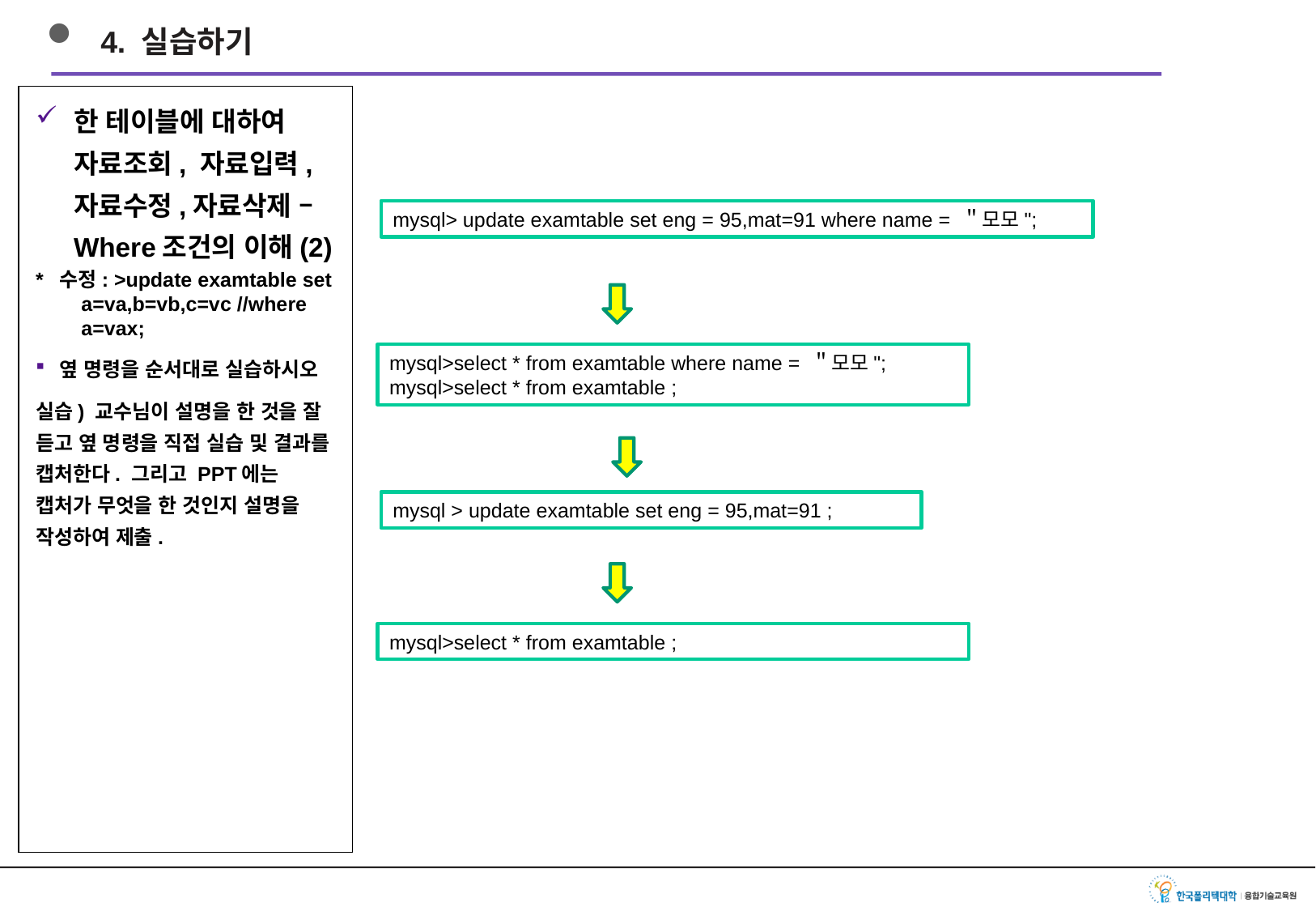

4. 실습하기
한 테이블에 대하여 자료조회, 자료입력, 자료수정,자료삭제 – Where조건의 이해(2)
*  수정: >update examtable set a=va,b=vb,c=vc //where a=vax;
옆 명령을 순서대로 실습하시오
실습) 교수님이 설명을 한 것을 잘 듣고 옆 명령을 직접 실습 및 결과를 캡처한다. 그리고 PPT에는 캡처가 무엇을 한 것인지 설명을 작성하여 제출.
mysql> update examtable set eng = 95,mat=91 where name = ＂모모";

mysql>select * from examtable where name = ＂모모";
mysql>select * from examtable ;

mysql > update examtable set eng = 95,mat=91 ;

mysql>select * from examtable ;